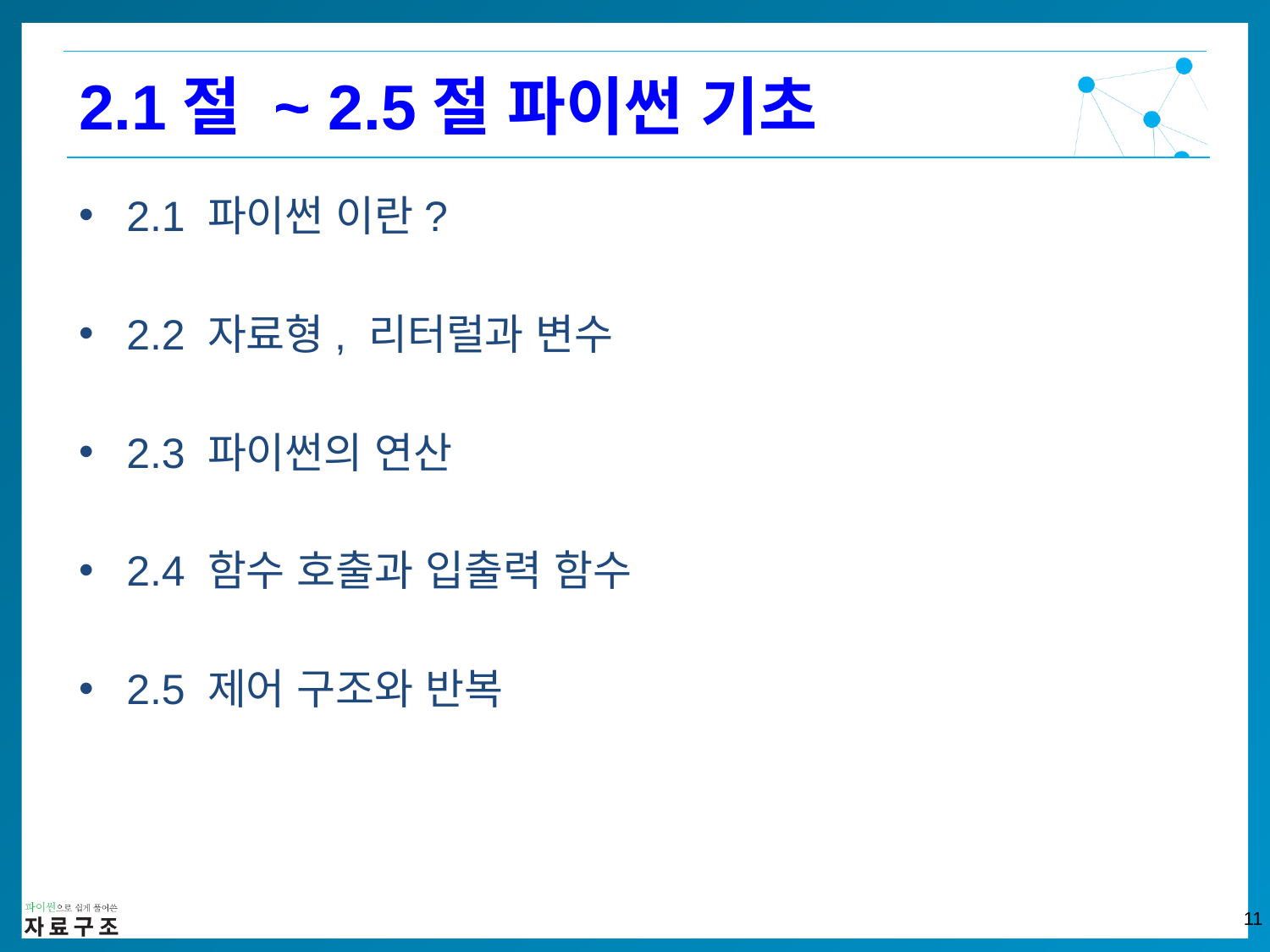

2.1절 ~ 2.5절 파이썬 기초
2.1 파이썬 이란?

2.2 자료형, 리터럴과 변수

2.3 파이썬의 연산

2.4 함수 호출과 입출력 함수

2.5 제어 구조와 반복